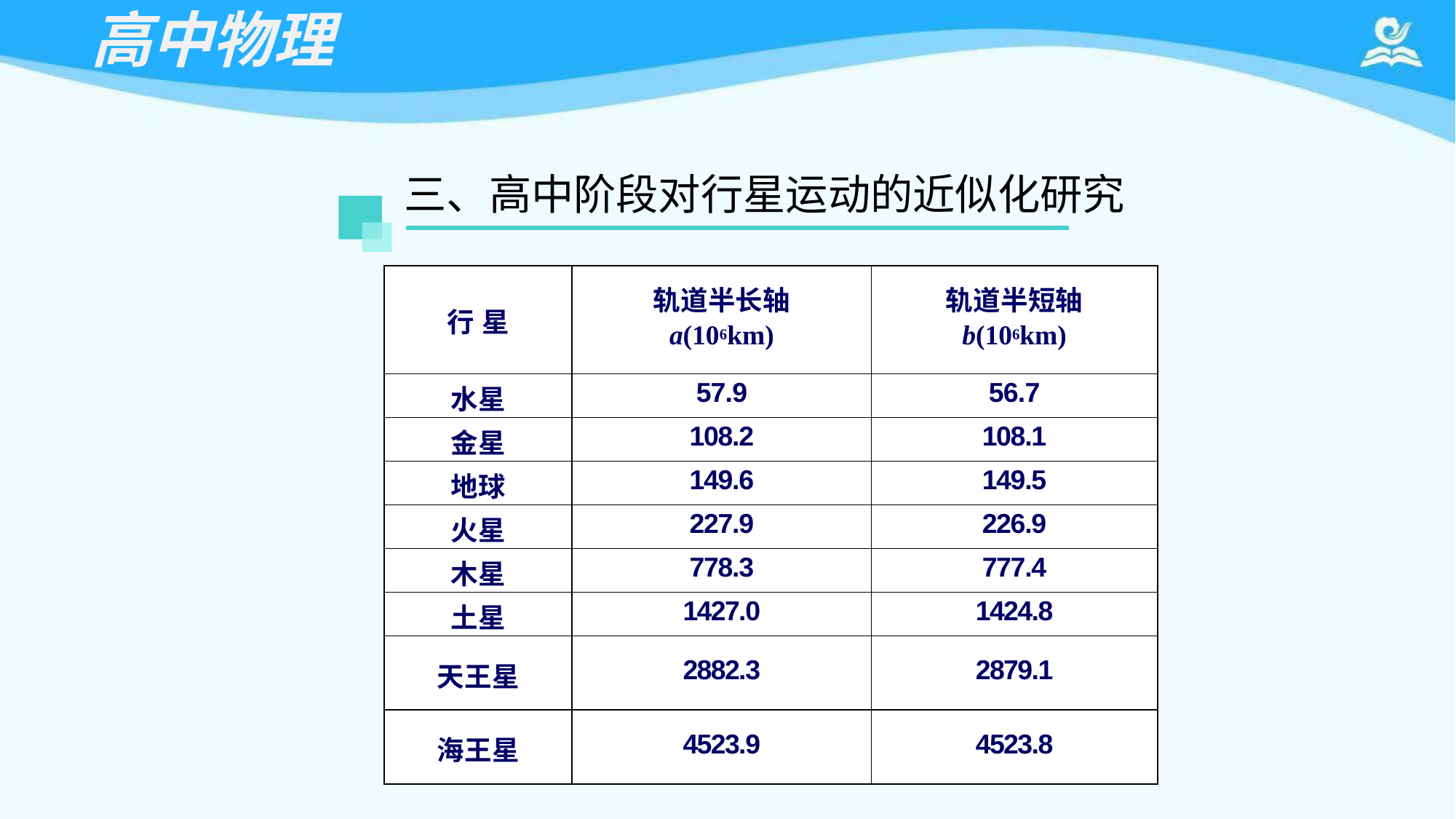

# 高中物理
三、高中阶段对行星运动的近似化研究

| 行 星 | 轨道半长轴 a(106km) | 轨道半短轴 b(106km) |
| --- | --- | --- |
| 水星 | 57.9 | 56.7 |
| 金星 | 108.2 | 108.1 |
| 地球 | 149.6 | 149.5 |
| 火星 | 227.9 | 226.9 |
| 木星 | 778.3 | 777.4 |
| 土星 | 1427.0 | 1424.8 |
| 天王星 | 2882.3 | 2879.1 |
| 海王星 | 4523.9 | 4523.8 |